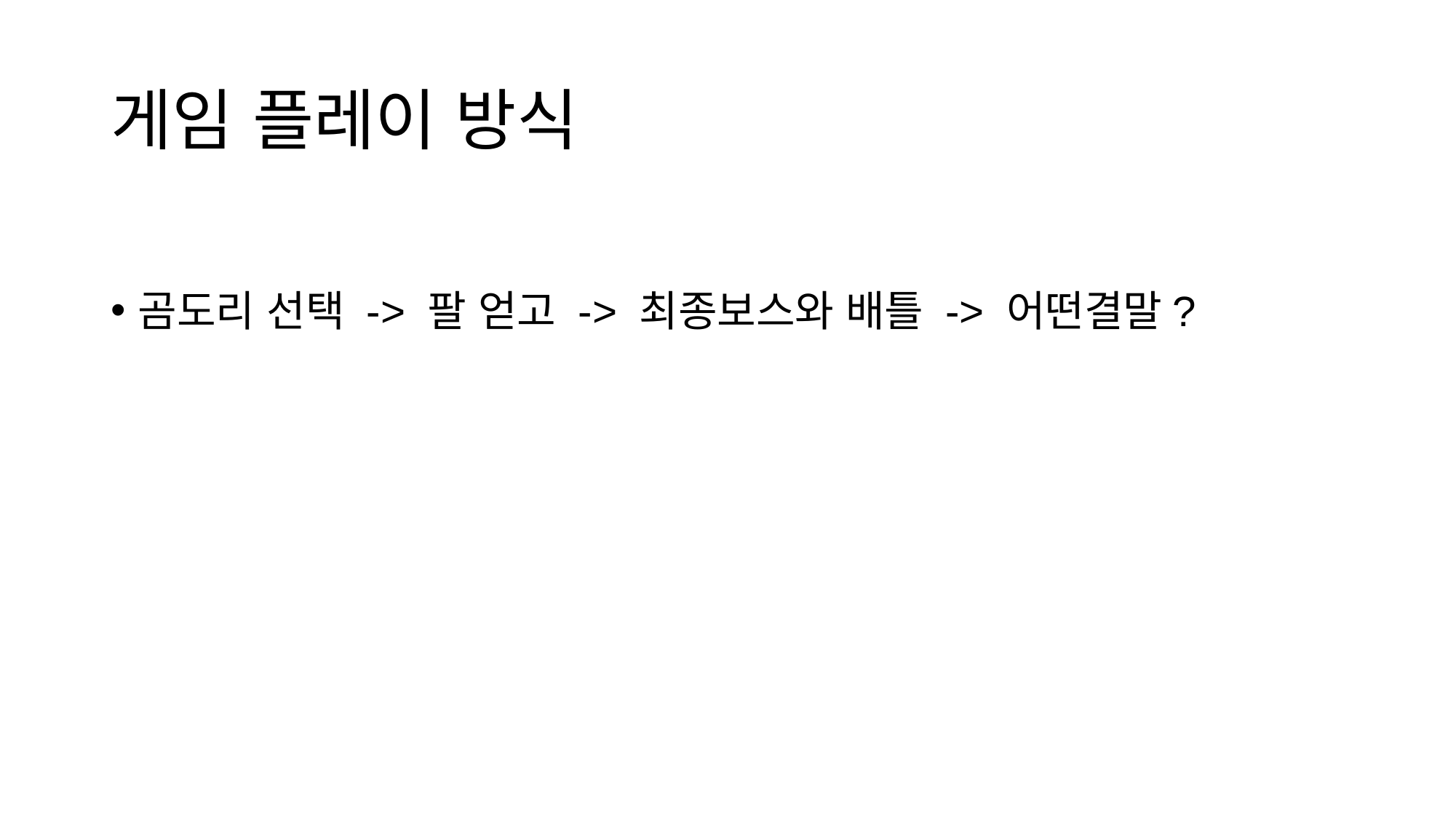

# 게임 플레이 방식

곰도리 선택 -> 팔 얻고 -> 최종보스와 배틀 -> 어떤결말?